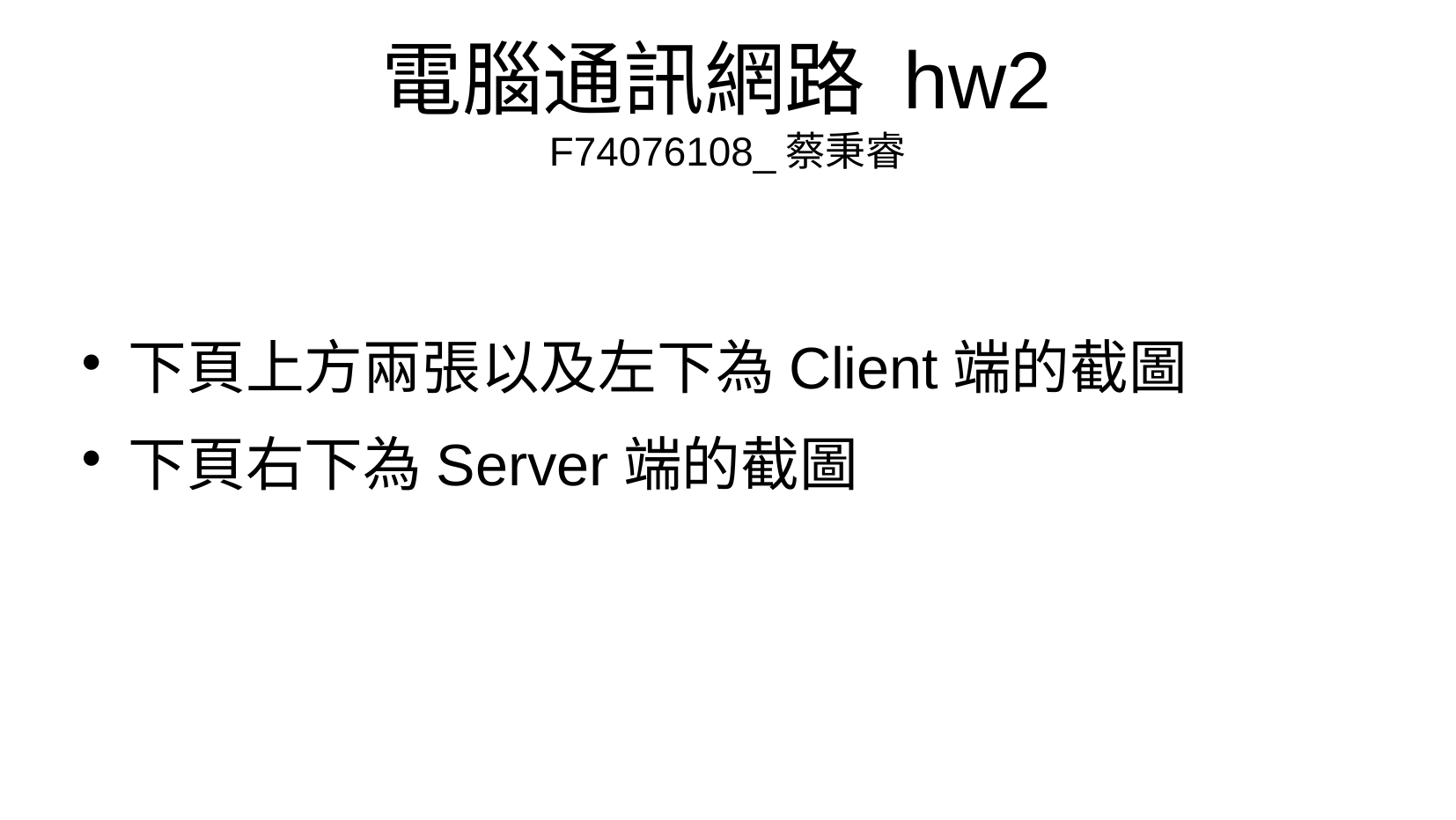

電腦通訊網路 hw2
F74076108_蔡秉睿
下頁上方兩張以及左下為Client端的截圖
下頁右下為Server端的截圖